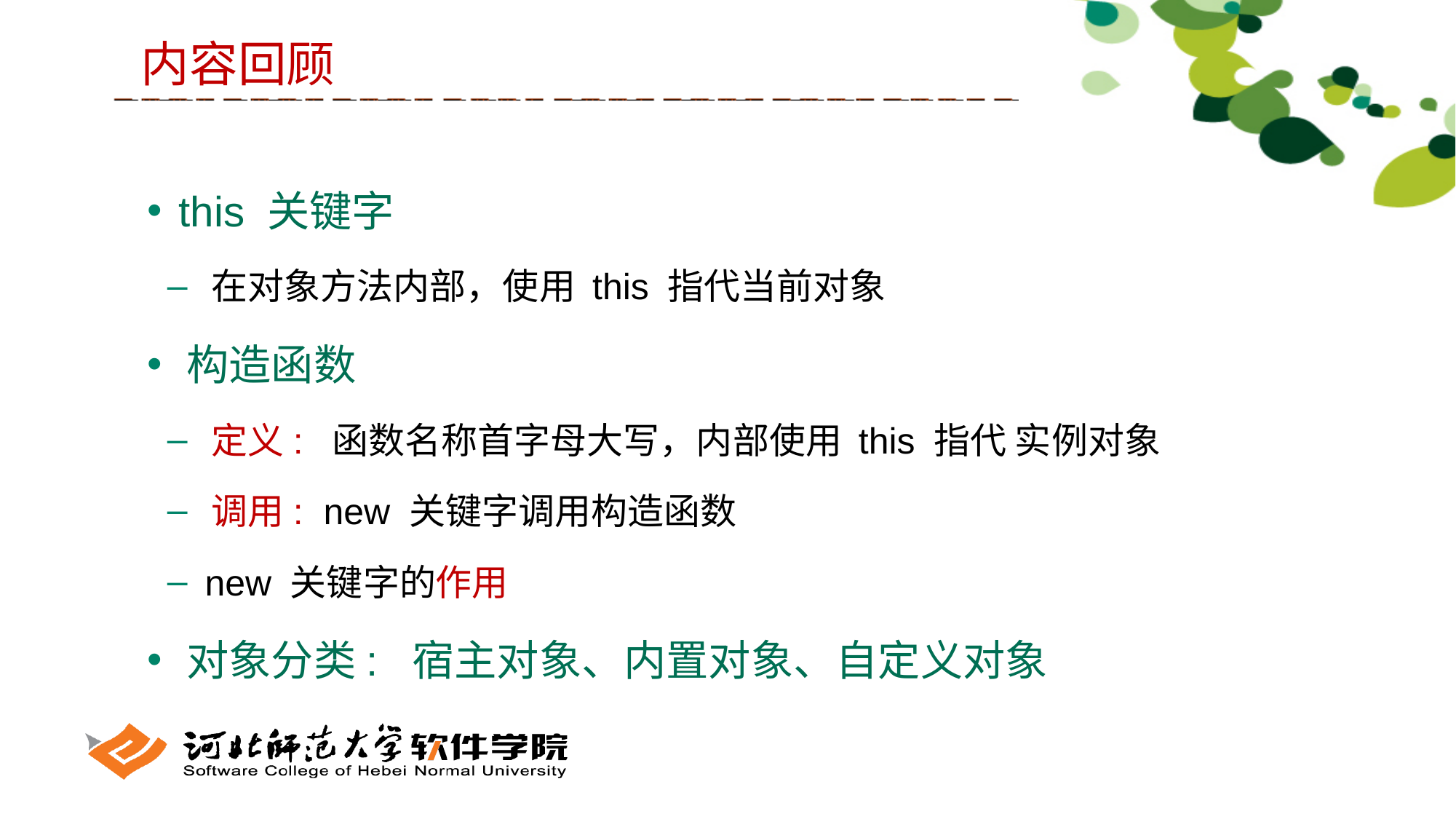

内容回顾
 this 关键字
 在对象方法内部，使用 this 指代当前对象
 构造函数
 定义:  函数名称首字母大写，内部使用 this 指代 实例对象
 调用:  new 关键字调用构造函数
 new 关键字的作用
 对象分类:  宿主对象、内置对象、自定义对象